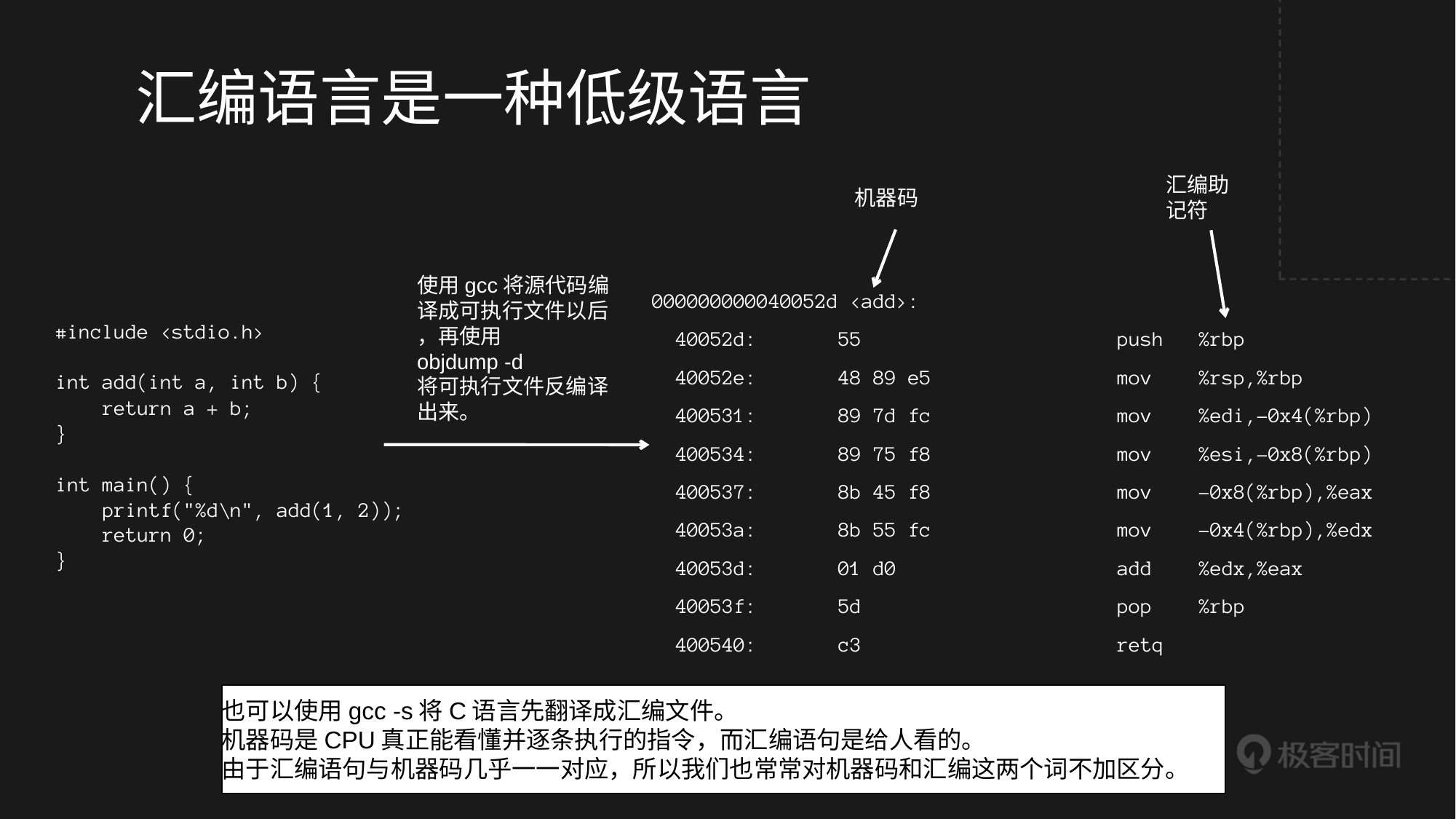

# 汇编语言是一种低级语言
机器码
汇编助记符
000000000040052d <add>:
  40052d:       55                      push   %rbp
  40052e:       48 89 e5                mov    %rsp,%rbp
  400531:       89 7d fc                mov    %edi,-0x4(%rbp)
  400534:       89 75 f8                mov    %esi,-0x8(%rbp)
  400537:       8b 45 f8                mov    -0x8(%rbp),%eax
  40053a:       8b 55 fc                mov    -0x4(%rbp),%edx
  40053d:       01 d0                   add    %edx,%eax
  40053f:       5d                      pop    %rbp
  400540:       c3                      retq
使用gcc将源代码编
译成可执行文件以后
，再使用
objdump -d
将可执行文件反编译
出来。
#include <stdio.h>

int add(int a, int b) {
    return a + b;
}

int main() {
    printf("%d\n", add(1, 2));
    return 0;
}
也可以使用gcc -s将C语言先翻译成汇编文件。
机器码是CPU真正能看懂并逐条执行的指令，而汇编语句是给人看的。
由于汇编语句与机器码几乎一一对应，所以我们也常常对机器码和汇编这两个词不加区分。